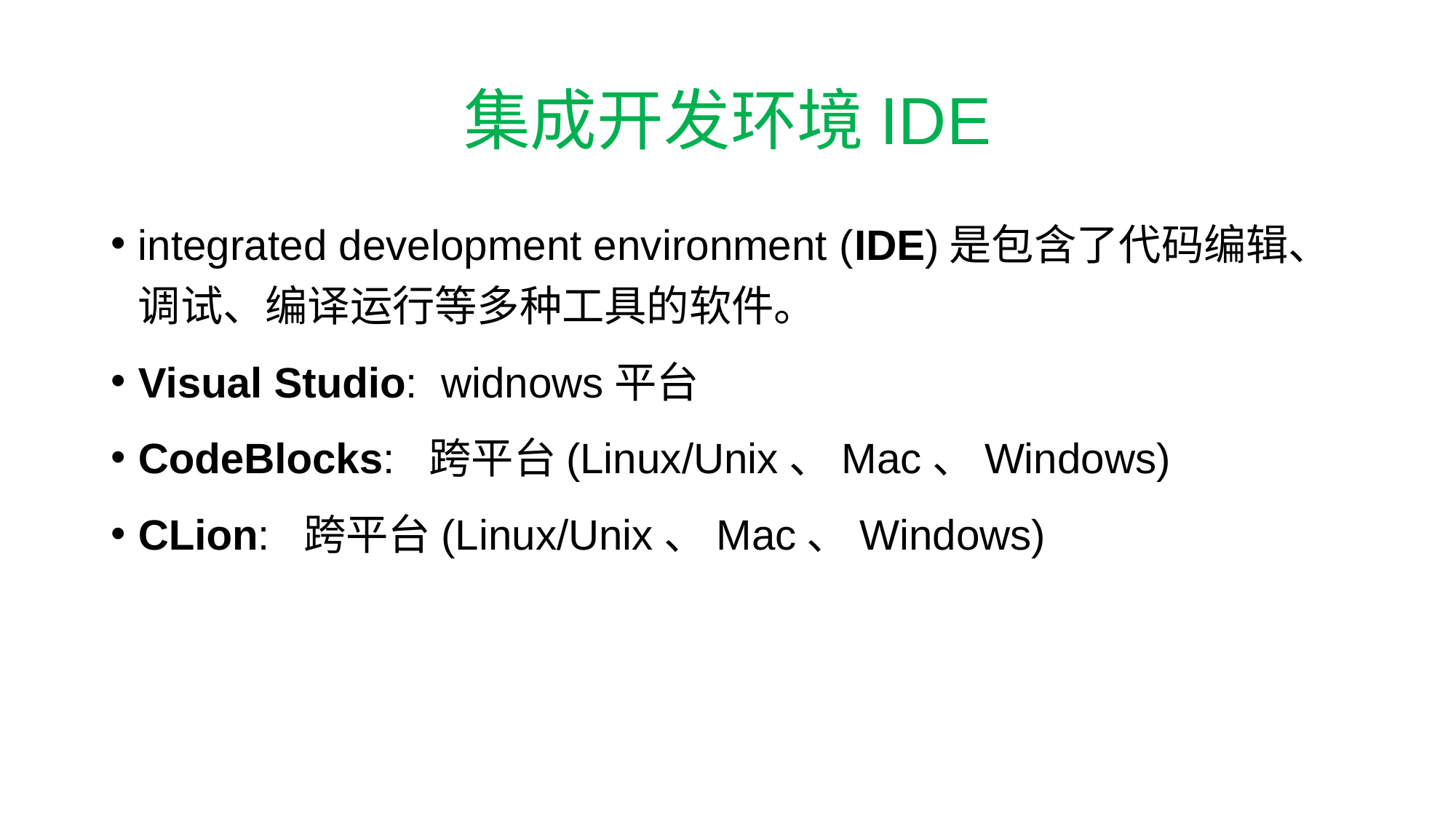

# 集成开发环境IDE
integrated development environment (IDE)是包含了代码编辑、调试、编译运行等多种工具的软件。
Visual Studio:  widnows平台
CodeBlocks:  跨平台(Linux/Unix、Mac、Windows)
CLion:  跨平台(Linux/Unix、Mac、Windows)